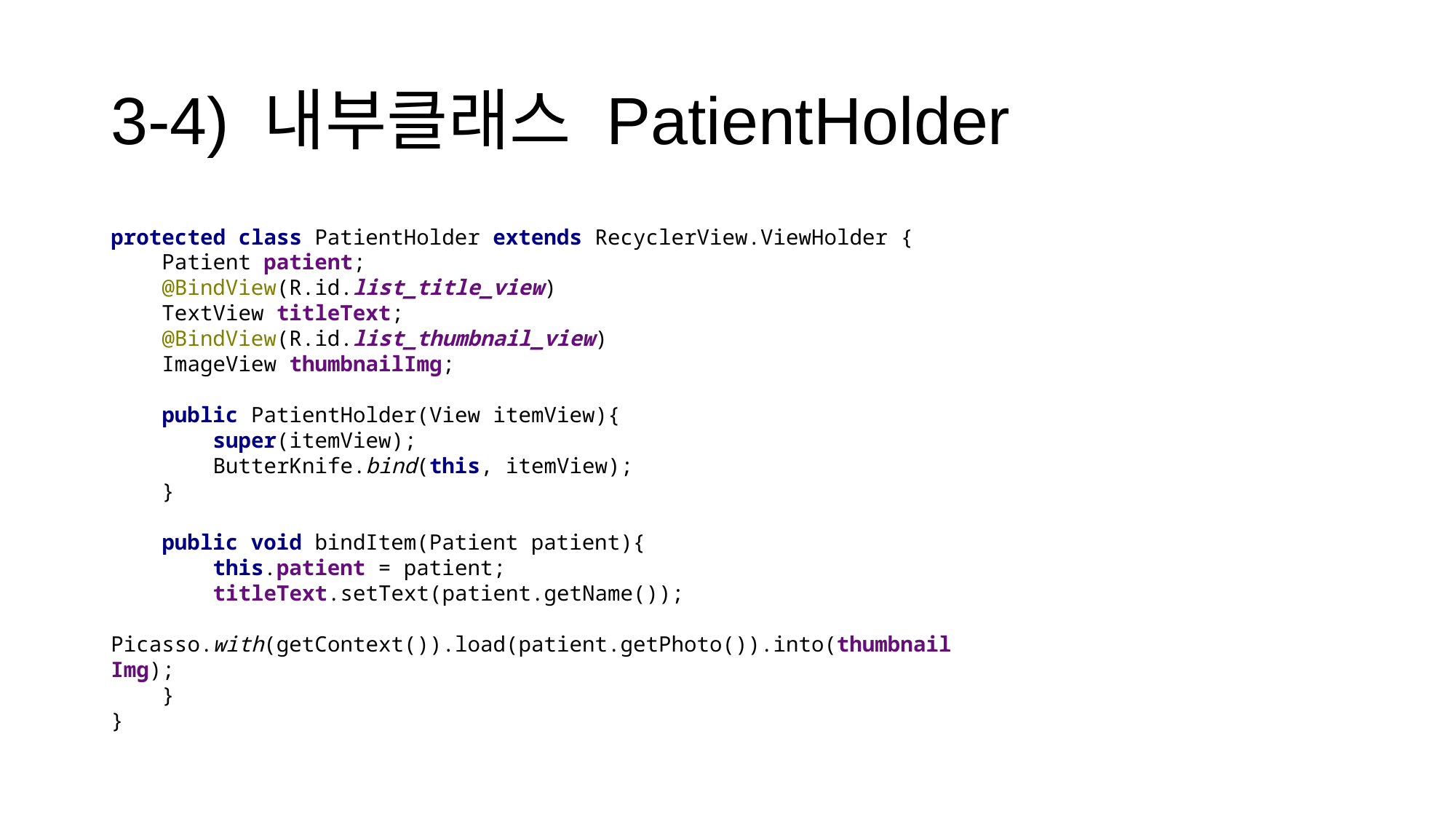

# 3-4) 내부클래스 PatientHolder
protected class PatientHolder extends RecyclerView.ViewHolder {
    Patient patient;
    @BindView(R.id.list_title_view)
    TextView titleText;
    @BindView(R.id.list_thumbnail_view)
    ImageView thumbnailImg;
    public PatientHolder(View itemView){
        super(itemView);
        ButterKnife.bind(this, itemView);
    }
    public void bindItem(Patient patient){
        this.patient = patient;
        titleText.setText(patient.getName());
        Picasso.with(getContext()).load(patient.getPhoto()).into(thumbnailImg);
    }
}